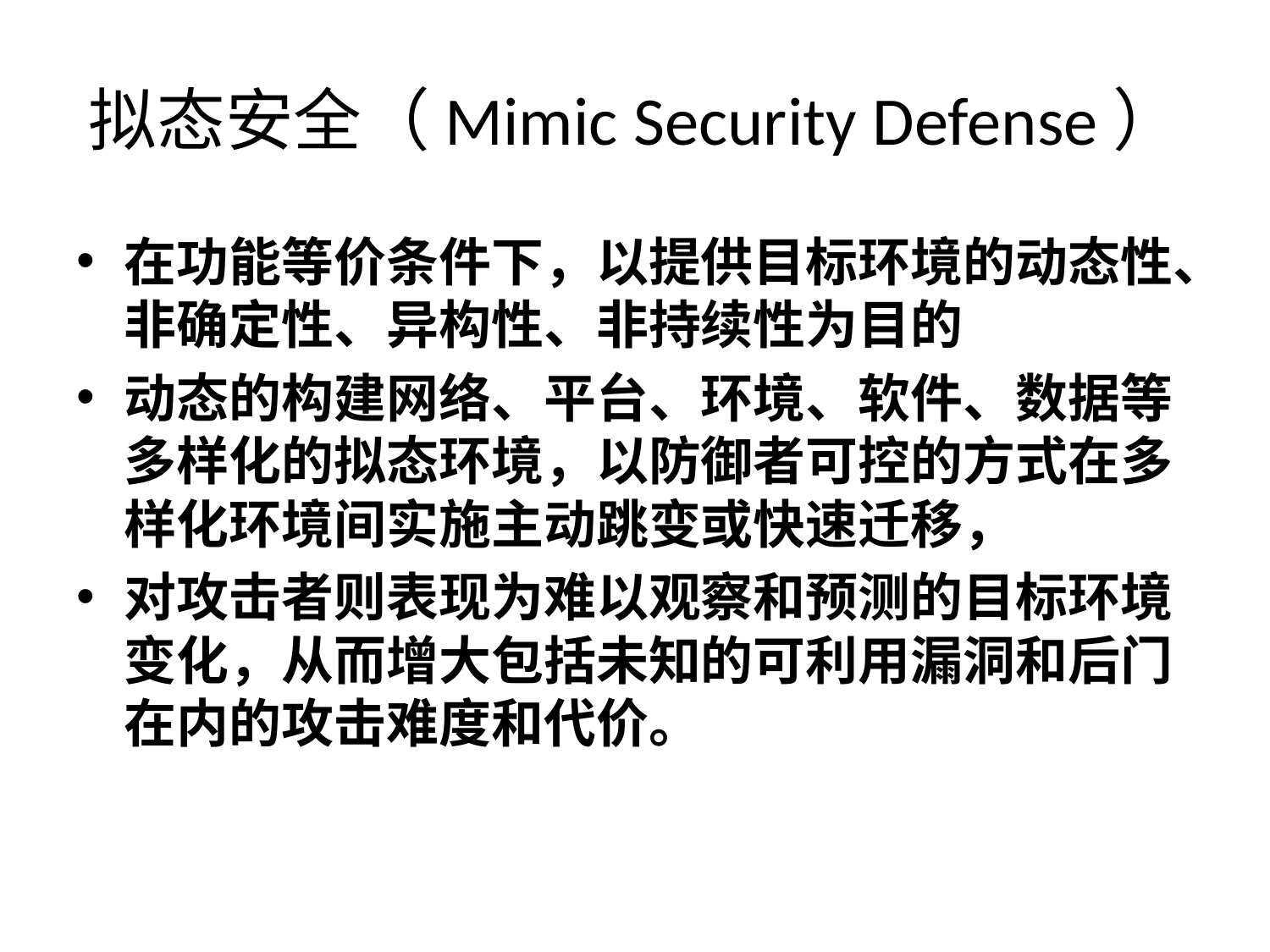

# 拟态安全（Mimic Security Defense）
在功能等价条件下，以提供目标环境的动态性、非确定性、异构性、非持续性为目的
动态的构建网络、平台、环境、软件、数据等多样化的拟态环境，以防御者可控的方式在多样化环境间实施主动跳变或快速迁移，
对攻击者则表现为难以观察和预测的目标环境变化，从而增大包括未知的可利用漏洞和后门在内的攻击难度和代价。